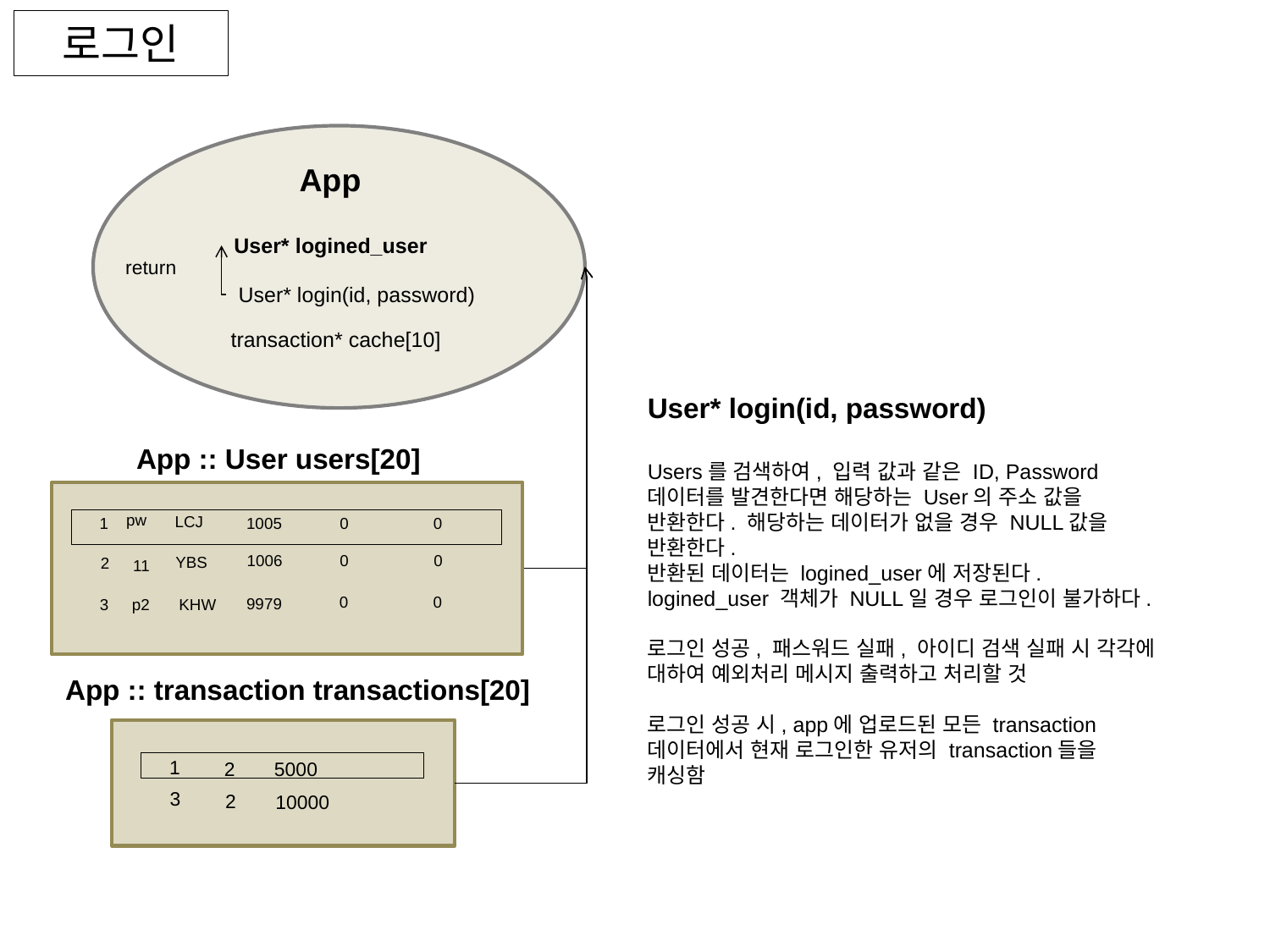

로그인

App
User* logined_user
User* login(id, password)
transaction* cache[10]
User* login(id, password)

Users를 검색하여, 입력 값과 같은 ID, Password 데이터를 발견한다면 해당하는 User의 주소 값을 반환한다. 해당하는 데이터가 없을 경우 NULL값을 반환한다.
반환된 데이터는 logined_user에 저장된다. logined_user 객체가 NULL일 경우 로그인이 불가하다.

로그인 성공, 패스워드 실패, 아이디 검색 실패 시 각각에 대하여 예외처리 메시지 출력하고 처리할 것

로그인 성공 시, app에 업로드된 모든 transaction
데이터에서 현재 로그인한 유저의 transaction들을
캐싱함

return
App :: User users[20]

pw
LCJ
1
1005
0
0

0
0
1006
YBS
2

11
0
0
9979
3
p2
KHW
App :: transaction transactions[20]

1
5000
2

  3
 2
10000